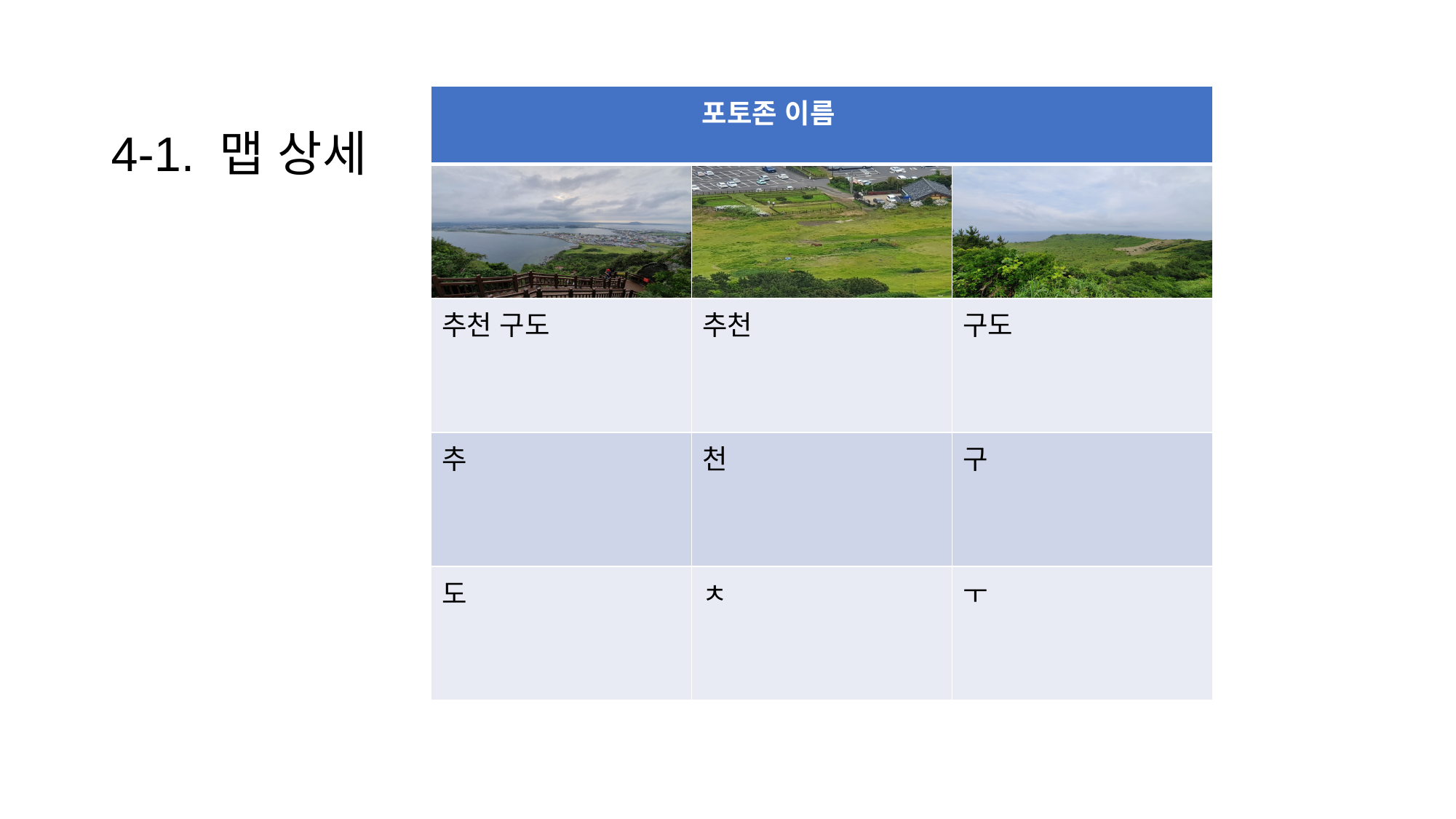

# 4-1. 맵 상세
| 포토존 이름 |  |  |
| --- | --- | --- |
|  |  |  |
| 추천 구도 | 추천 | 구도 |
| 추 | 천 | 구 |
| 도 | ㅊ | ㅜ |